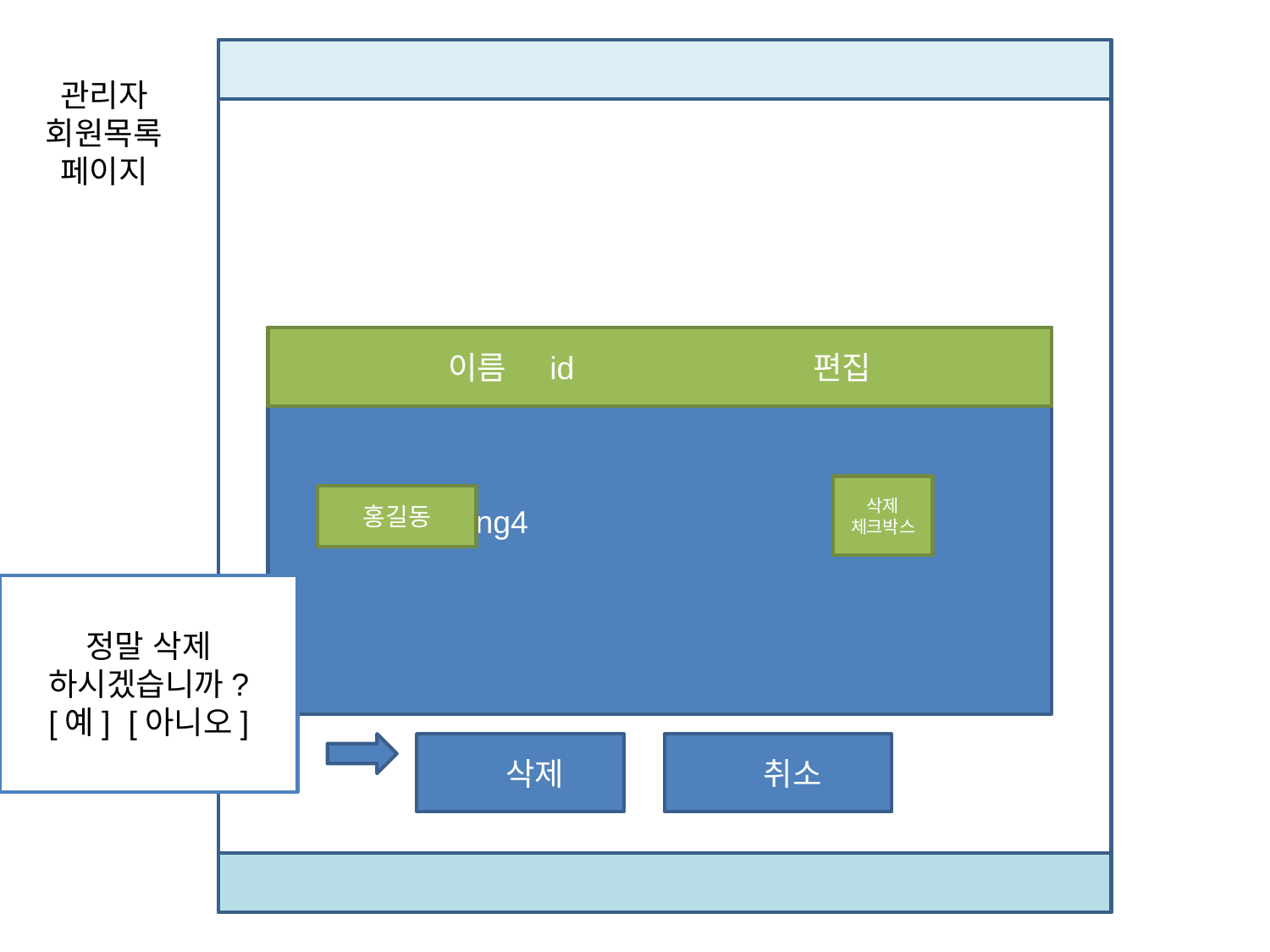

관리자
회원목록
페이지
                  hong4
이름    id                          편집
삭제 체크박스
홍길동
정말 삭제
하시겠습니까?
[예]  [아니오]

   삭제
   취소